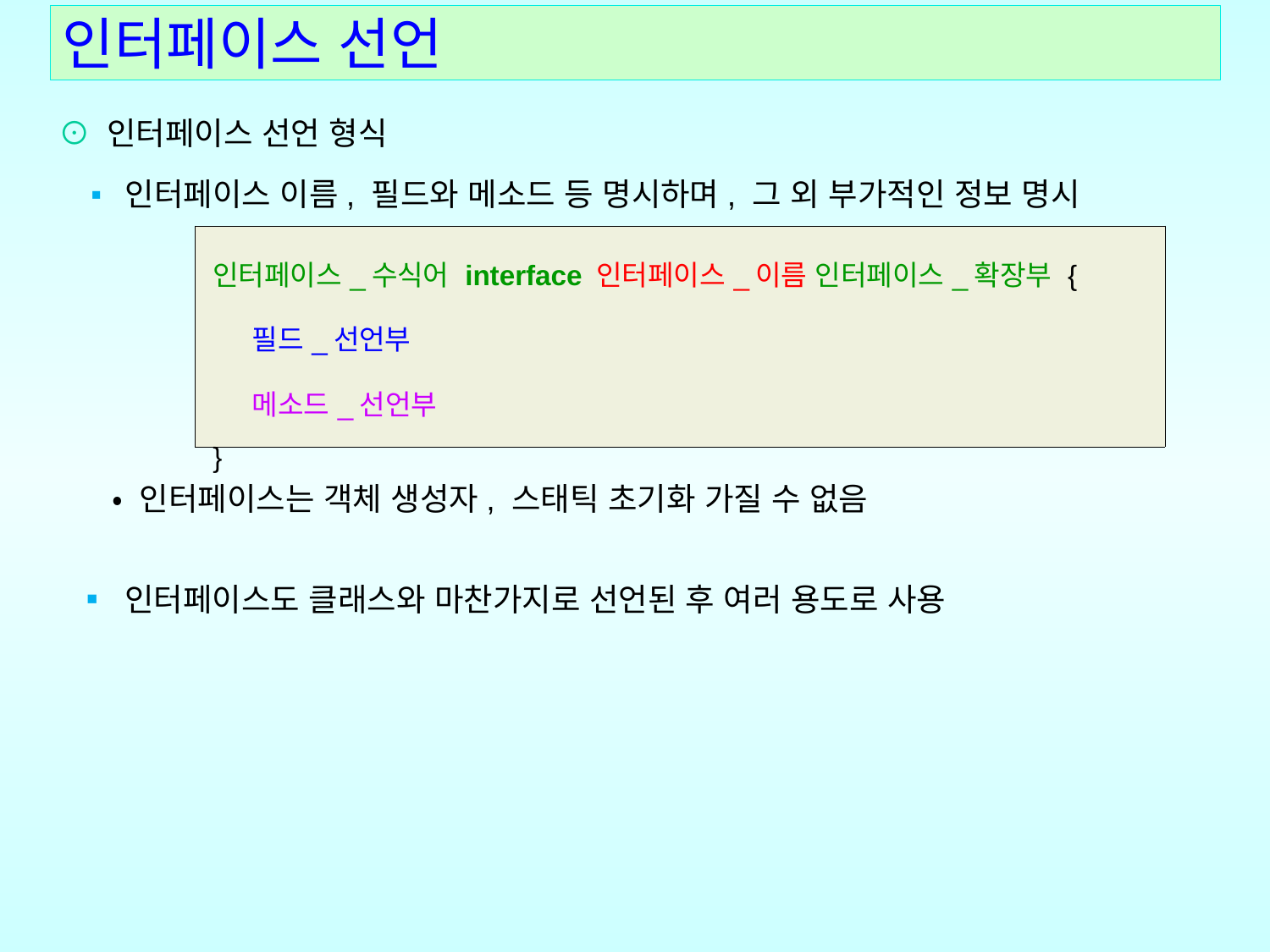

# 인터페이스 선언
⊙ 인터페이스 선언 형식
   ▪ 인터페이스 이름, 필드와 메소드 등 명시하며, 그 외 부가적인 정보 명시

      • 인터페이스는 객체 생성자, 스태틱 초기화 가질 수 없음

  ▪ 인터페이스도 클래스와 마찬가지로 선언된 후 여러 용도로 사용

| 인터페이스\_수식어 interface 인터페이스\_이름 인터페이스\_확장부 { 필드\_선언부 메소드\_선언부 } |
| --- |